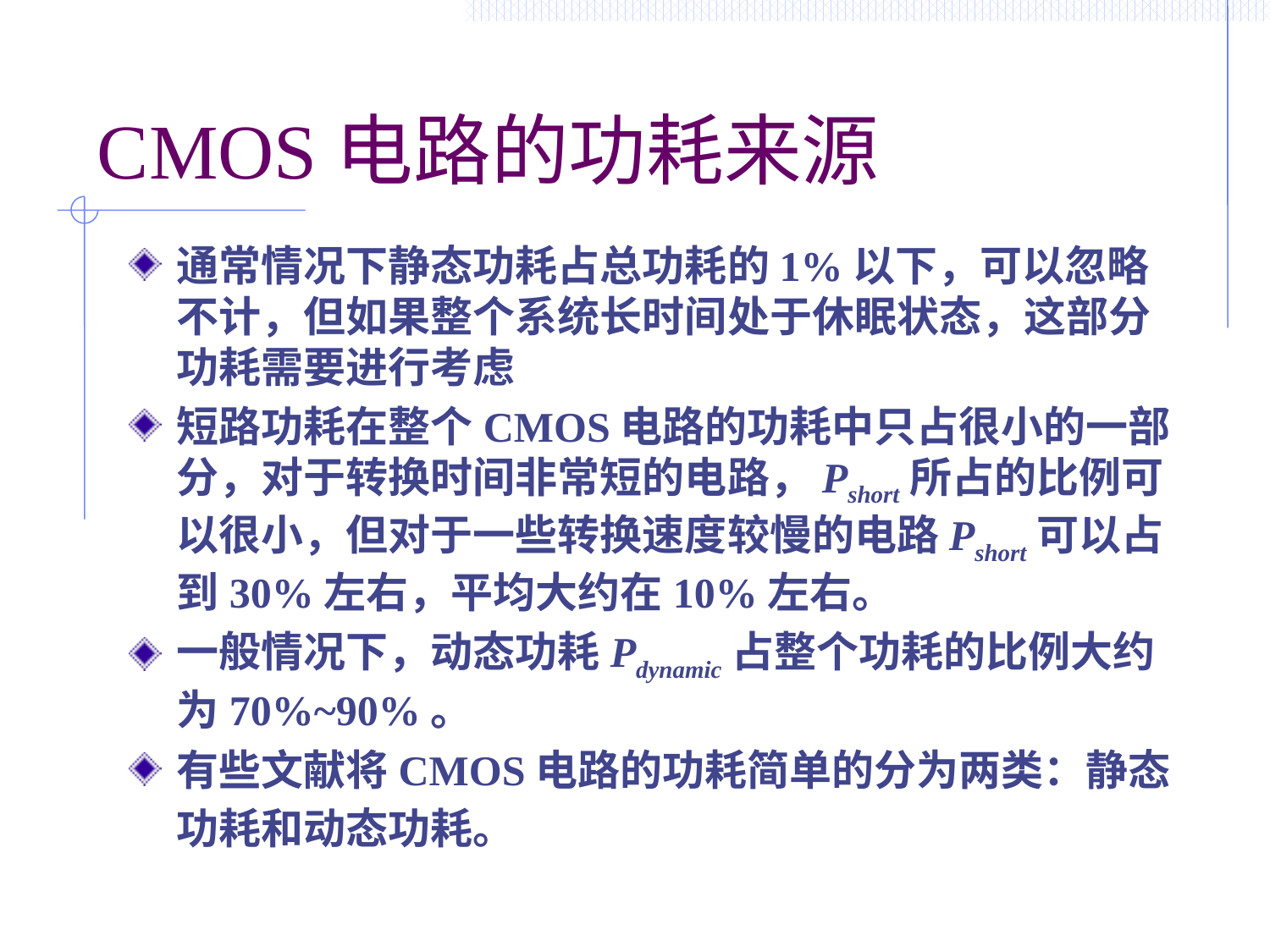

# CMOS电路的功耗来源
通常情况下静态功耗占总功耗的1%以下，可以忽略不计，但如果整个系统长时间处于休眠状态，这部分功耗需要进行考虑
短路功耗在整个CMOS电路的功耗中只占很小的一部分，对于转换时间非常短的电路，Pshort所占的比例可以很小，但对于一些转换速度较慢的电路Pshort可以占到30%左右，平均大约在10%左右。
一般情况下，动态功耗Pdynamic占整个功耗的比例大约为70%~90%。
有些文献将CMOS电路的功耗简单的分为两类：静态功耗和动态功耗。